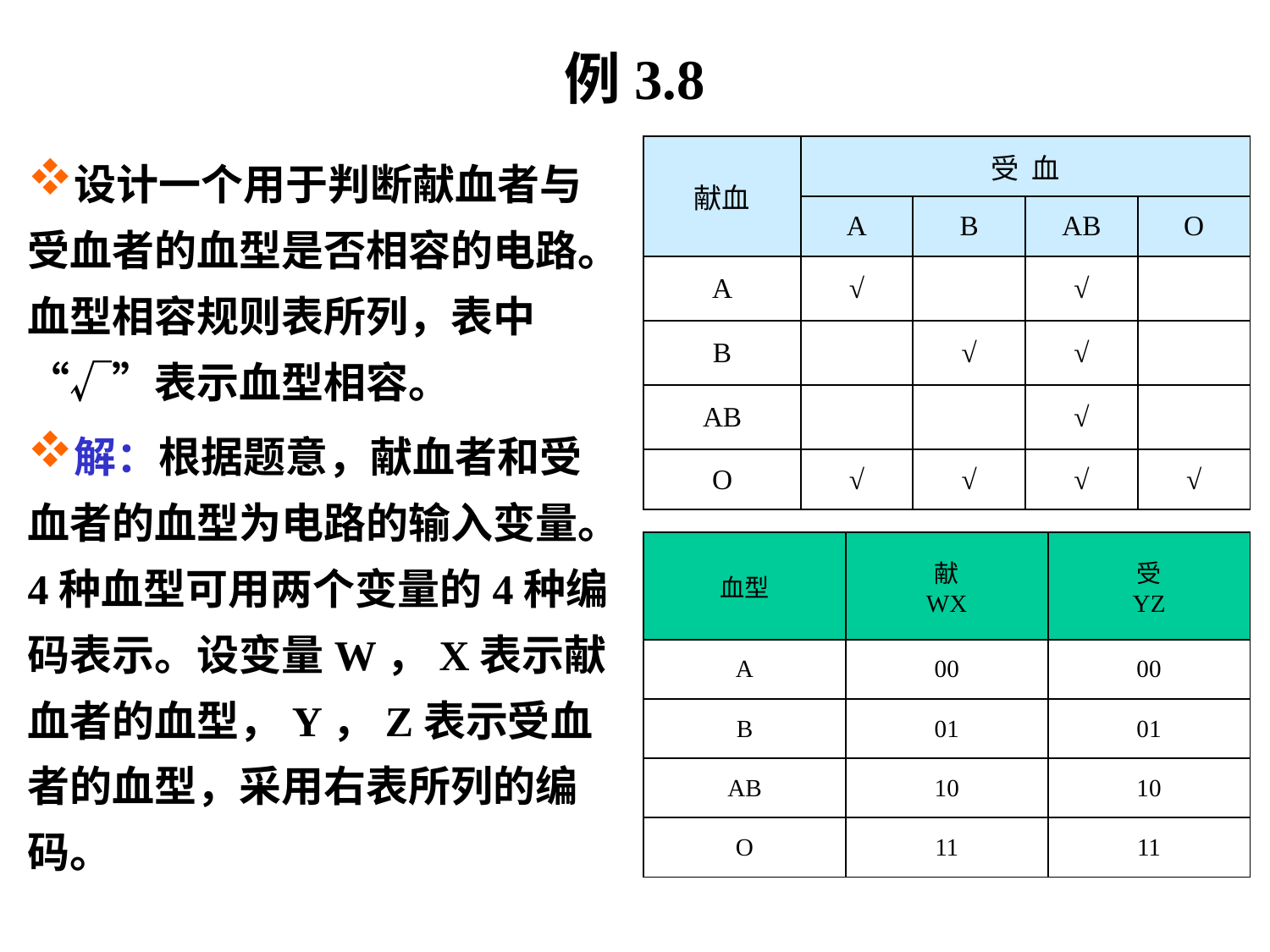

# 例3.8
设计一个用于判断献血者与受血者的血型是否相容的电路。血型相容规则表所列，表中“√”表示血型相容。
解：根据题意，献血者和受血者的血型为电路的输入变量。4种血型可用两个变量的4种编码表示。设变量W，X表示献血者的血型，Y，Z表示受血者的血型，采用右表所列的编码。
| 献血 | 受 血 |  |  |  |
| --- | --- | --- | --- | --- |
|  | A | B | AB | O |
| A | √ |  | √ |  |
| B |  | √ | √ |  |
| AB |  |  | √ |  |
| O | √ | √ | √ | √ |
| 血型 | 献 WX | 受 YZ |
| --- | --- | --- |
| A | 00 | 00 |
| B | 01 | 01 |
| AB | 10 | 10 |
| O | 11 | 11 |